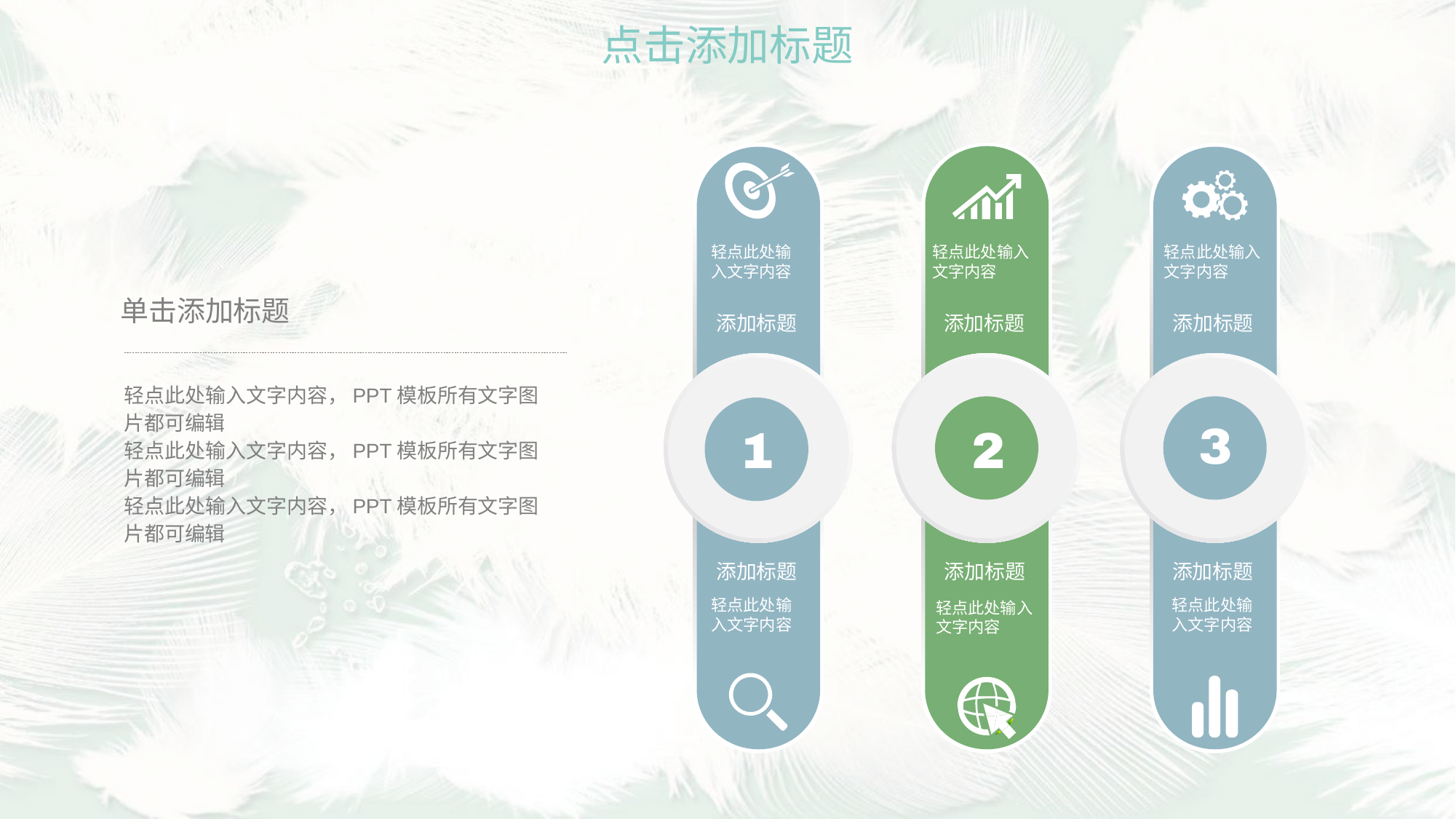

点击添加标题

1
轻点此处输入文字内容
添加标题
添加标题
轻点此处输入文字内容

2
轻点此处输入文字内容
添加标题
添加标题
轻点此处输入文字内容

3
轻点此处输入文字内容
添加标题
添加标题
轻点此处输入文字内容
单击添加标题
轻点此处输入文字内容，PPT模板所有文字图片都可编辑
轻点此处输入文字内容，PPT模板所有文字图片都可编辑
轻点此处输入文字内容，PPT模板所有文字图片都可编辑